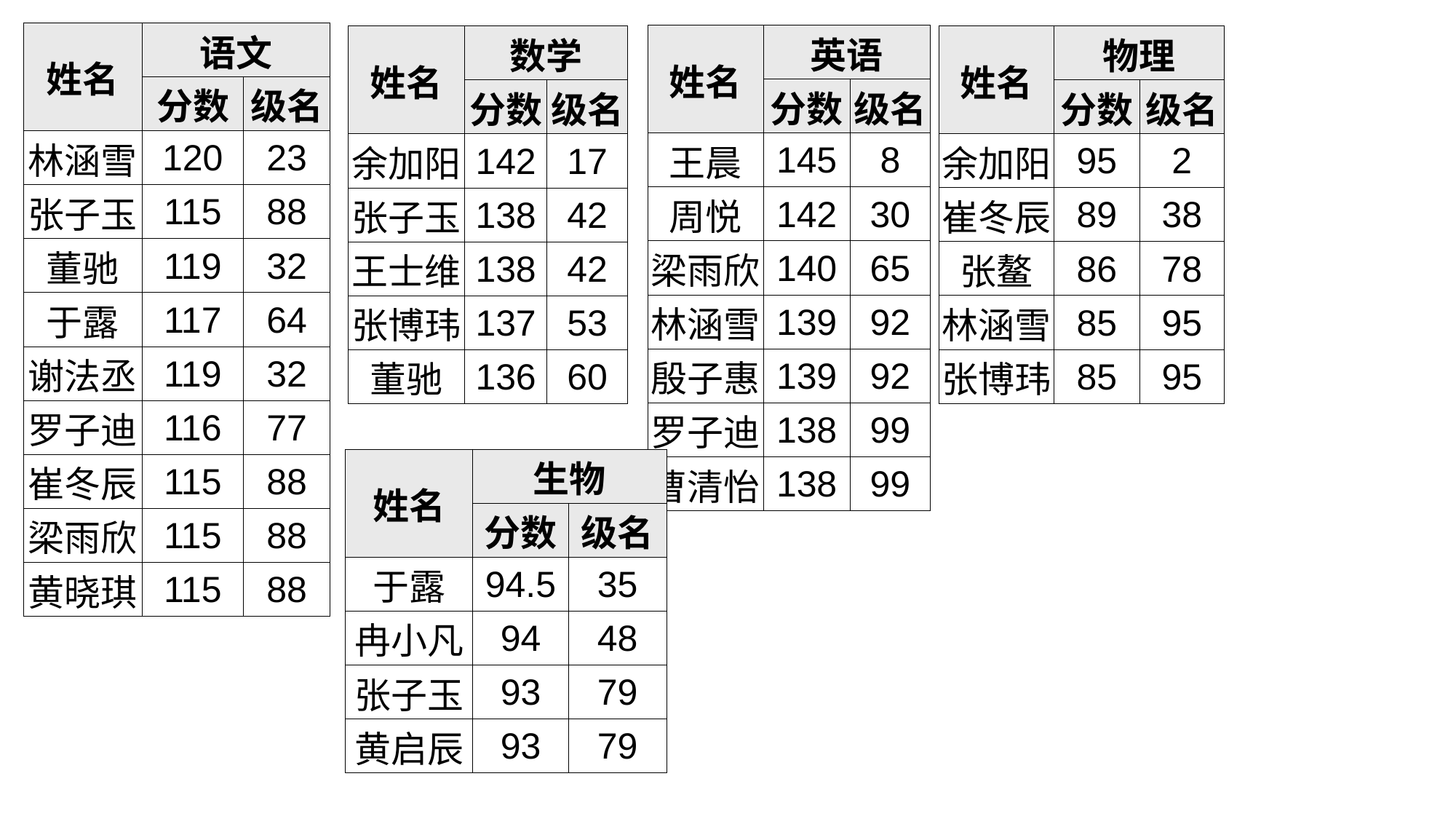

| 姓名 | 语文 |  |
| --- | --- | --- |
|  | 分数 | 级名 |
| 林涵雪 | 120 | 23 |
| 张子玉 | 115 | 88 |
| 董驰 | 119 | 32 |
| 于露 | 117 | 64 |
| 谢法丞 | 119 | 32 |
| 罗子迪 | 116 | 77 |
| 崔冬辰 | 115 | 88 |
| 梁雨欣 | 115 | 88 |
| 黄晓琪 | 115 | 88 |
| 姓名 | 英语 |  |
| --- | --- | --- |
|  | 分数 | 级名 |
| 王晨 | 145 | 8 |
| 周悦 | 142 | 30 |
| 梁雨欣 | 140 | 65 |
| 林涵雪 | 139 | 92 |
| 殷子惠 | 139 | 92 |
| 罗子迪 | 138 | 99 |
| 曹清怡 | 138 | 99 |
| 姓名 | 物理 |  |
| --- | --- | --- |
|  | 分数 | 级名 |
| 余加阳 | 95 | 2 |
| 崔冬辰 | 89 | 38 |
| 张鳌 | 86 | 78 |
| 林涵雪 | 85 | 95 |
| 张博玮 | 85 | 95 |
| 姓名 | 数学 |  |
| --- | --- | --- |
|  | 分数 | 级名 |
| 余加阳 | 142 | 17 |
| 张子玉 | 138 | 42 |
| 王士维 | 138 | 42 |
| 张博玮 | 137 | 53 |
| 董驰 | 136 | 60 |
| 姓名 | 生物 |  |
| --- | --- | --- |
|  | 分数 | 级名 |
| 于露 | 94.5 | 35 |
| 冉小凡 | 94 | 48 |
| 张子玉 | 93 | 79 |
| 黄启辰 | 93 | 79 |